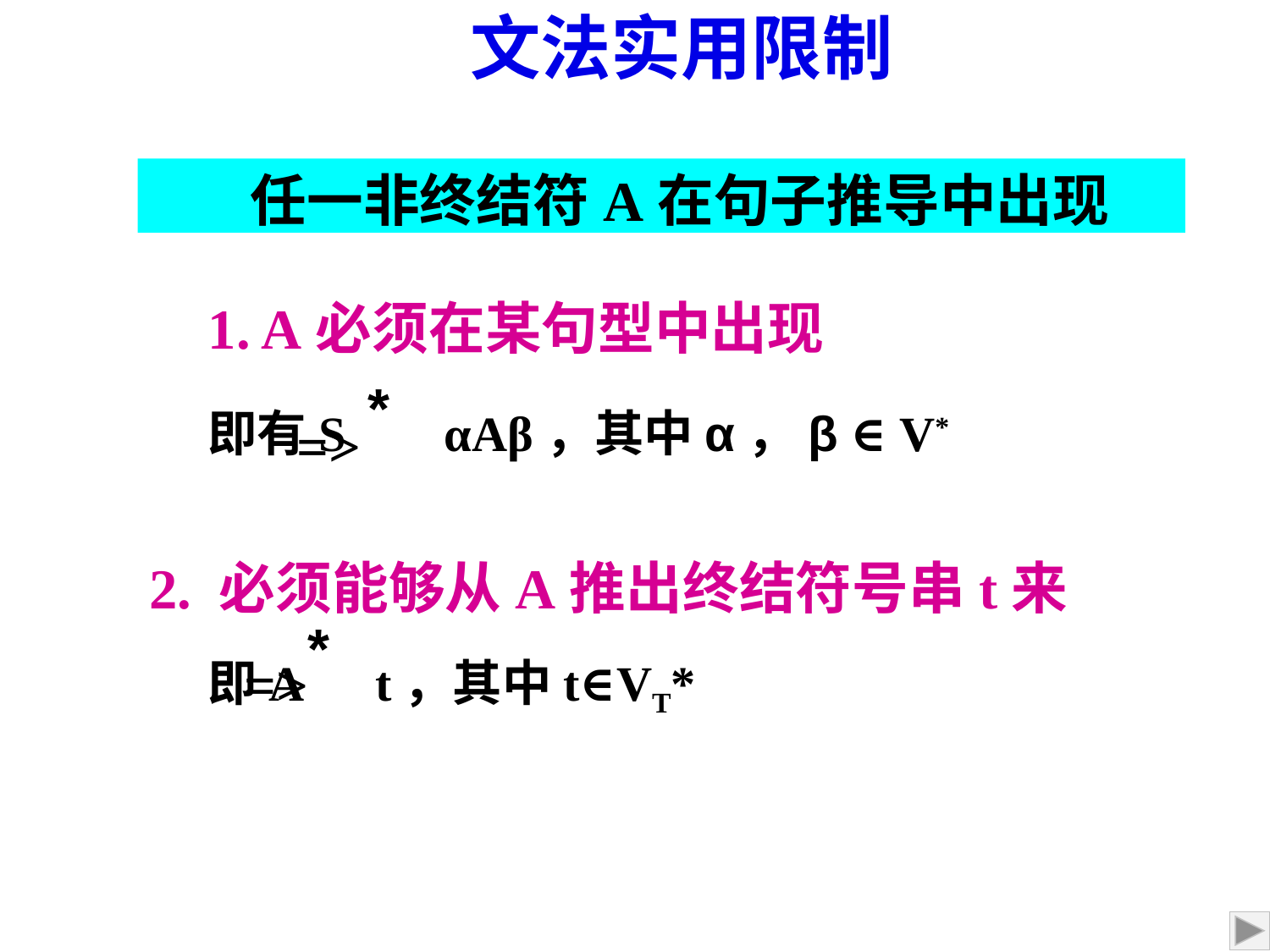

文法实用限制
任一非终结符A在句子推导中出现
1. A必须在某句型中出现
*
=>
即有S        αAβ，其中α，β ∈ V*
2. 必须能够从A推出终结符号串t来
*
=>
即A      t，其中t∈VT*